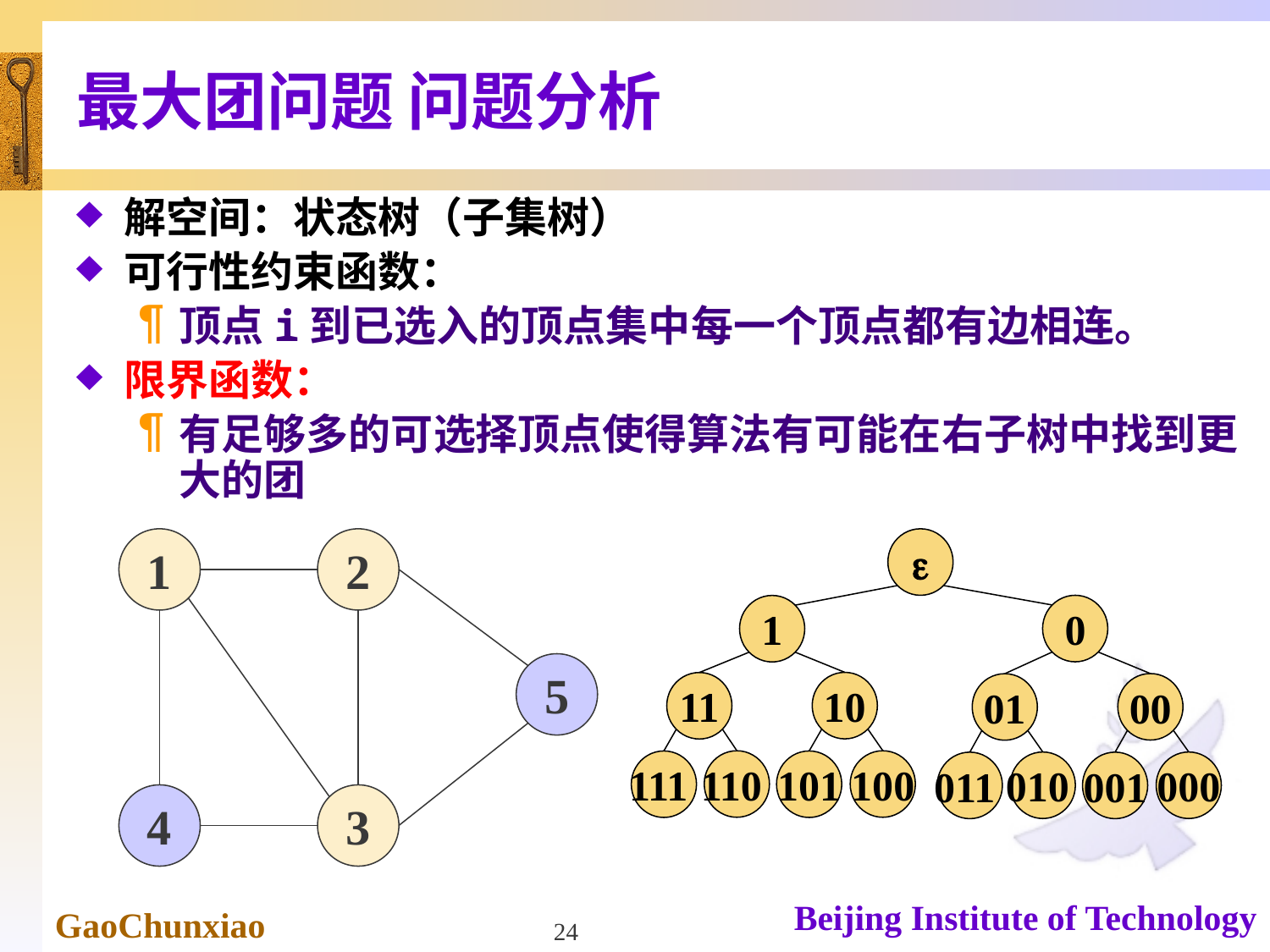

# 最大团问题 问题分析
解空间：状态树（子集树）
可行性约束函数：
顶点i到已选入的顶点集中每一个顶点都有边相连。
限界函数：
有足够多的可选择顶点使得算法有可能在右子树中找到更大的团

1
2
5
4
3
ε
0
1
10
11
00
01
110
100
111
101
010
000
011
001
24